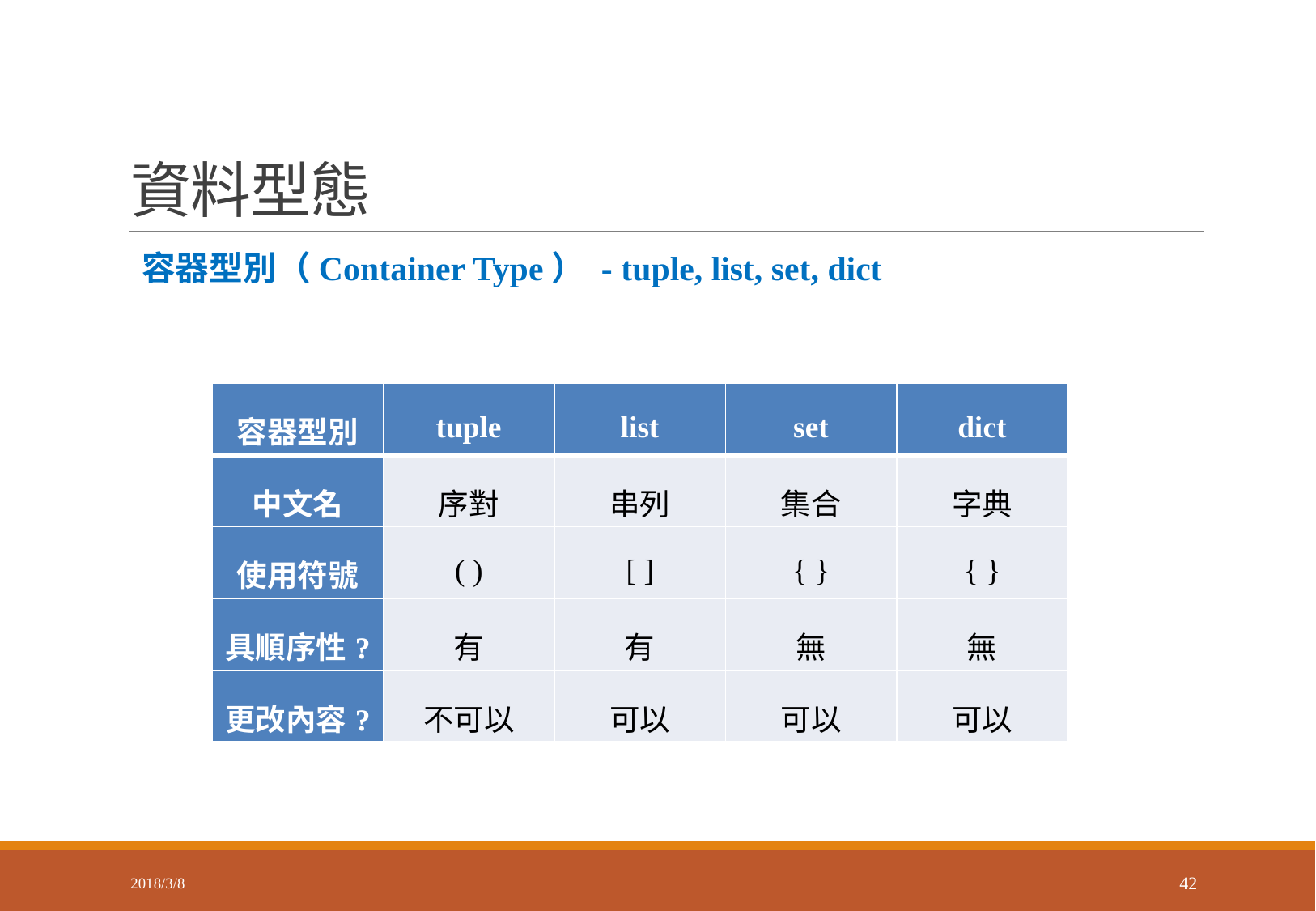

# 資料型態
  容器型別（Container Type） - tuple, list, set, dict

| 容器型別 | tuple | list | set | dict |
| --- | --- | --- | --- | --- |
| 中文名 | 序對 | 串列 | 集合 | 字典 |
| 使用符號 | ( ) | [ ] | { } | { } |
| 具順序性? | 有 | 有 | 無 | 無 |
| 更改內容? | 不可以 | 可以 | 可以 | 可以 |
2018/3/8
42